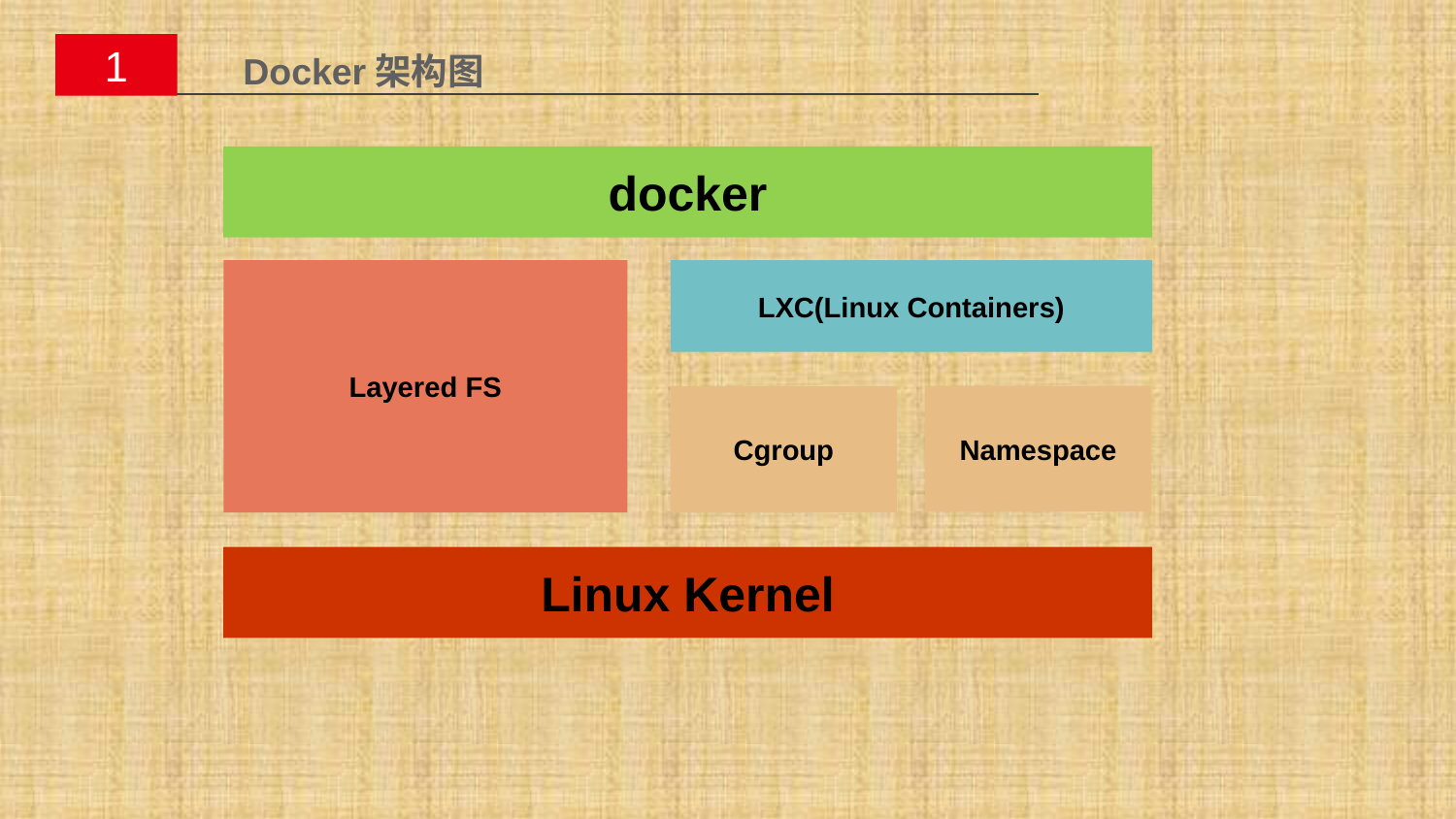

1
Docker架构图
docker
Layered FS
LXC(Linux Containers)
Namespace
Cgroup
Linux Kernel